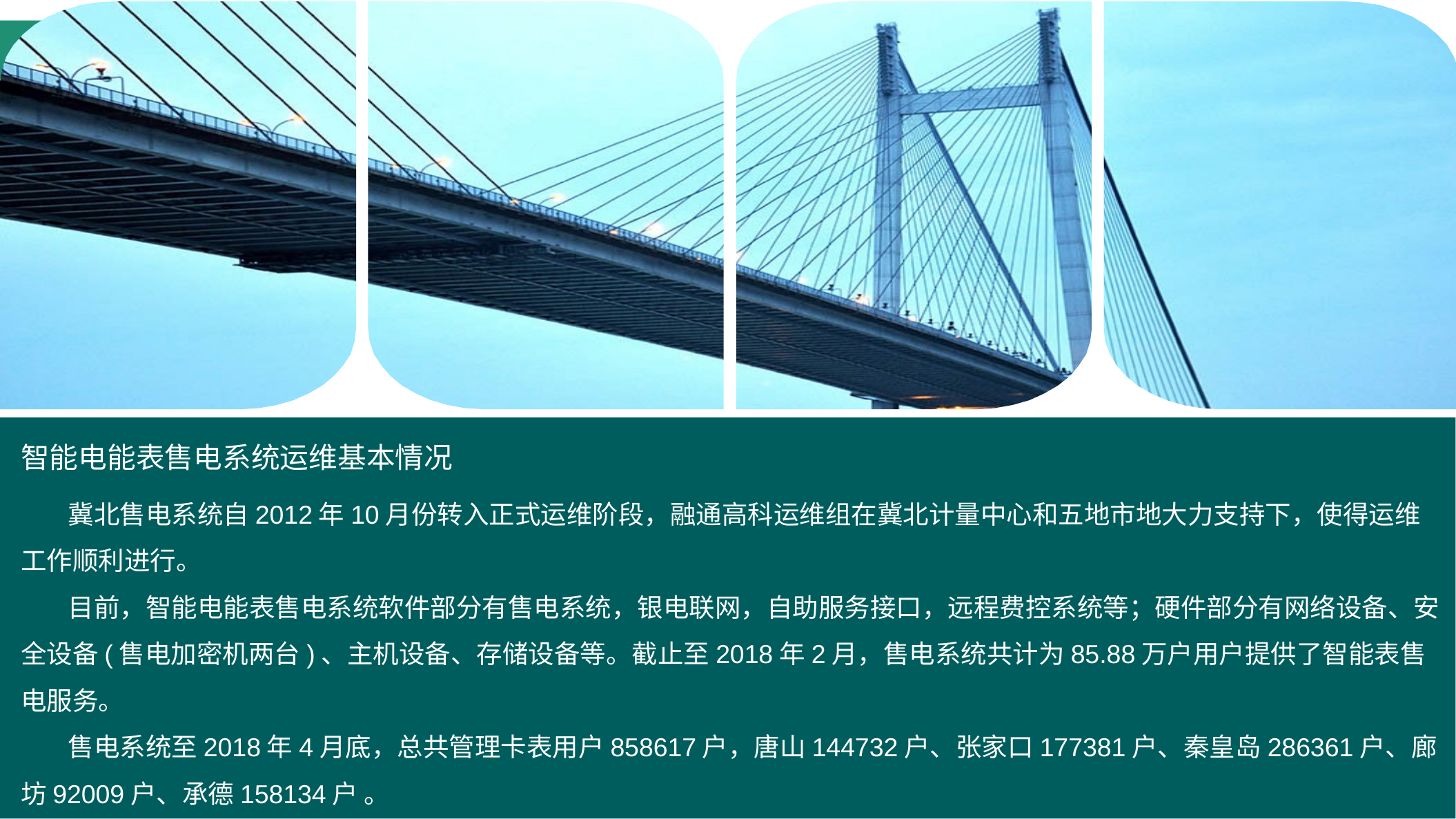

智能电能表售电系统运维基本情况
       冀北售电系统自2012年10月份转入正式运维阶段，融通高科运维组在冀北计量中心和五地市地大力支持下，使得运维工作顺利进行。
       目前，智能电能表售电系统软件部分有售电系统，银电联网，自助服务接口，远程费控系统等；硬件部分有网络设备、安全设备(售电加密机两台)、主机设备、存储设备等。截止至2018年2月，售电系统共计为85.88万户用户提供了智能表售电服务。
       售电系统至2018年4月底，总共管理卡表用户858617户，唐山144732户、张家口177381户、秦皇岛286361户、廊坊92009户、承德158134户 。